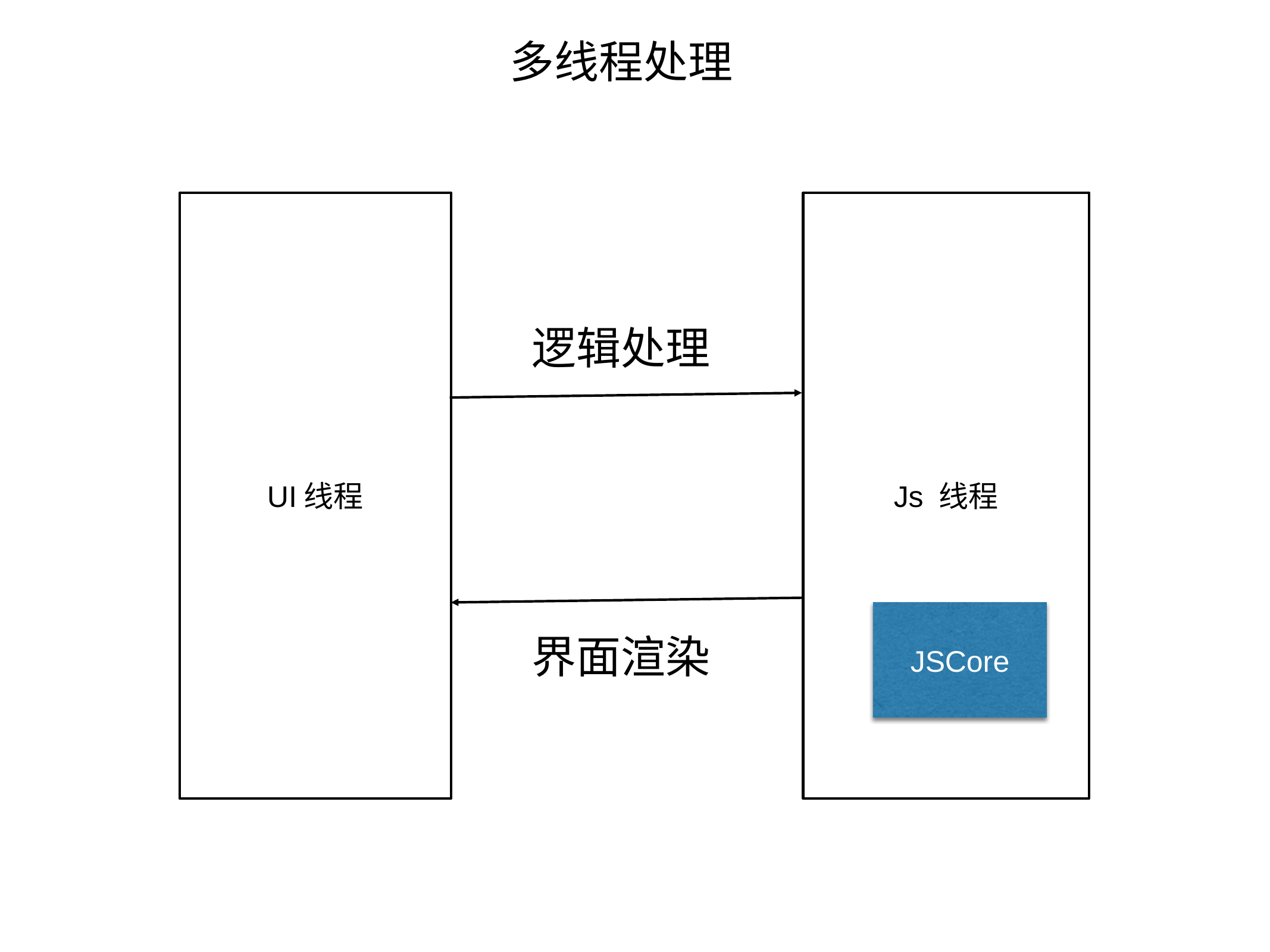

多线程处理
UI线程
Js 线程
逻辑处理
JSCore
界面渲染